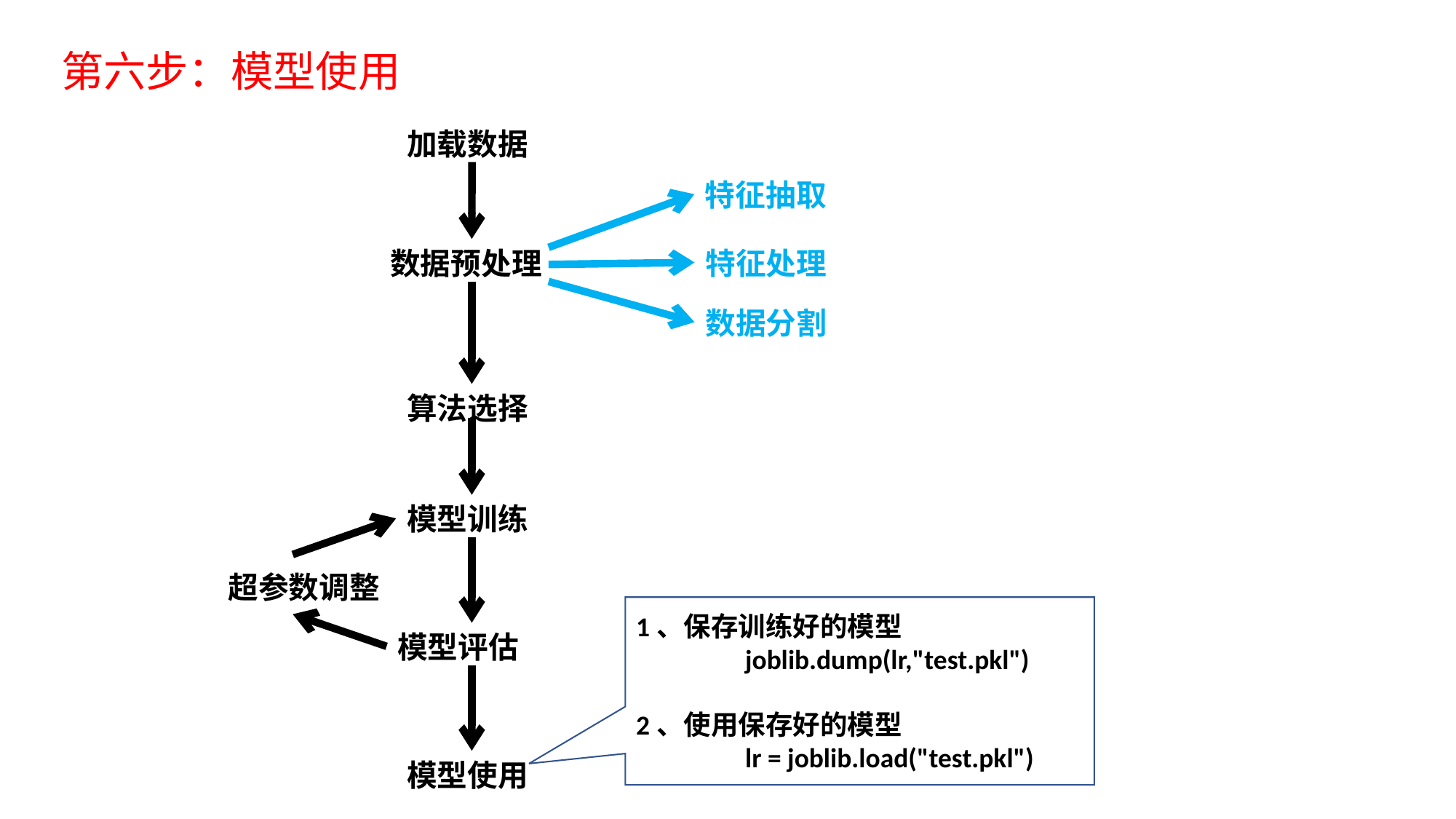

第六步：模型使用
加载数据
特征抽取
数据预处理
特征处理
数据分割
算法选择
模型训练
超参数调整
1、保存训练好的模型
	joblib.dump(lr,"test.pkl")

2、使用保存好的模型
	lr = joblib.load("test.pkl")
模型评估
模型使用